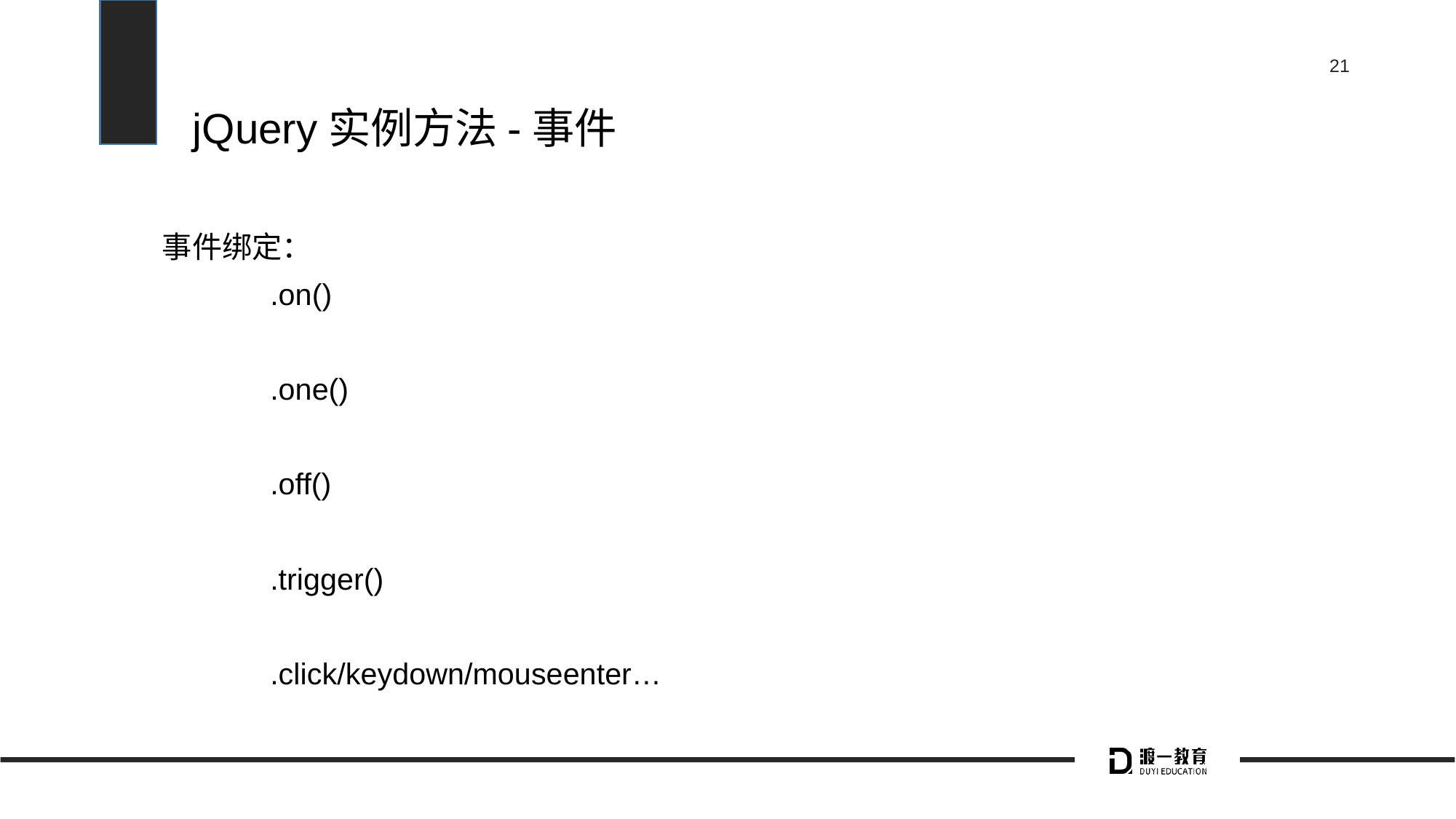

# jQuery实例方法-事件
事件绑定：
	.on()

	.one()

	.off()

	.trigger()

	.click/keydown/mouseenter…